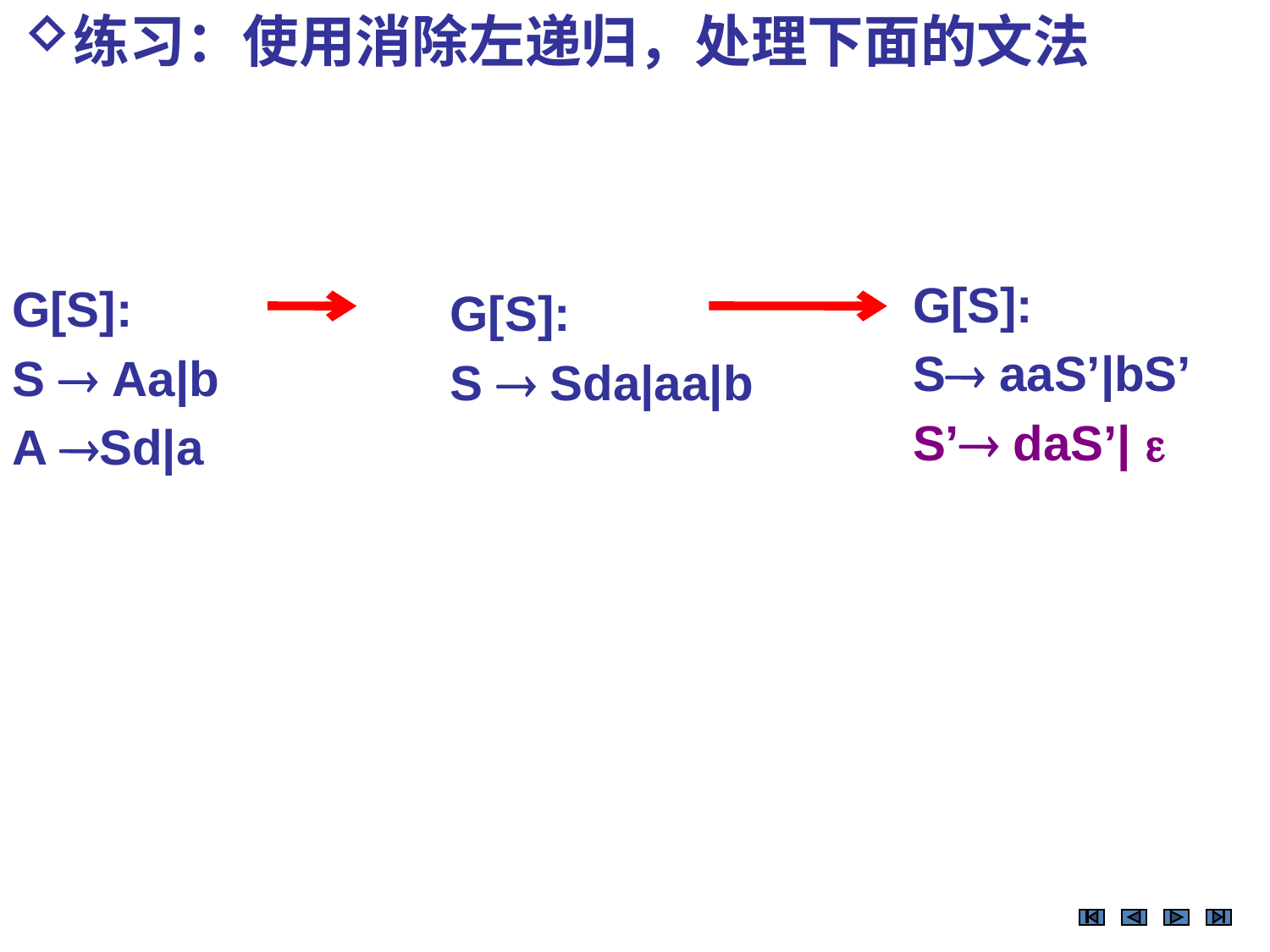

练习：使用消除左递归，处理下面的文法
G[S]:
S→ aaS’|bS’
S’→ daS’| ε
G[S]:
S → Aa|b
A →Sd|a
G[S]:
S → Sda|aa|b